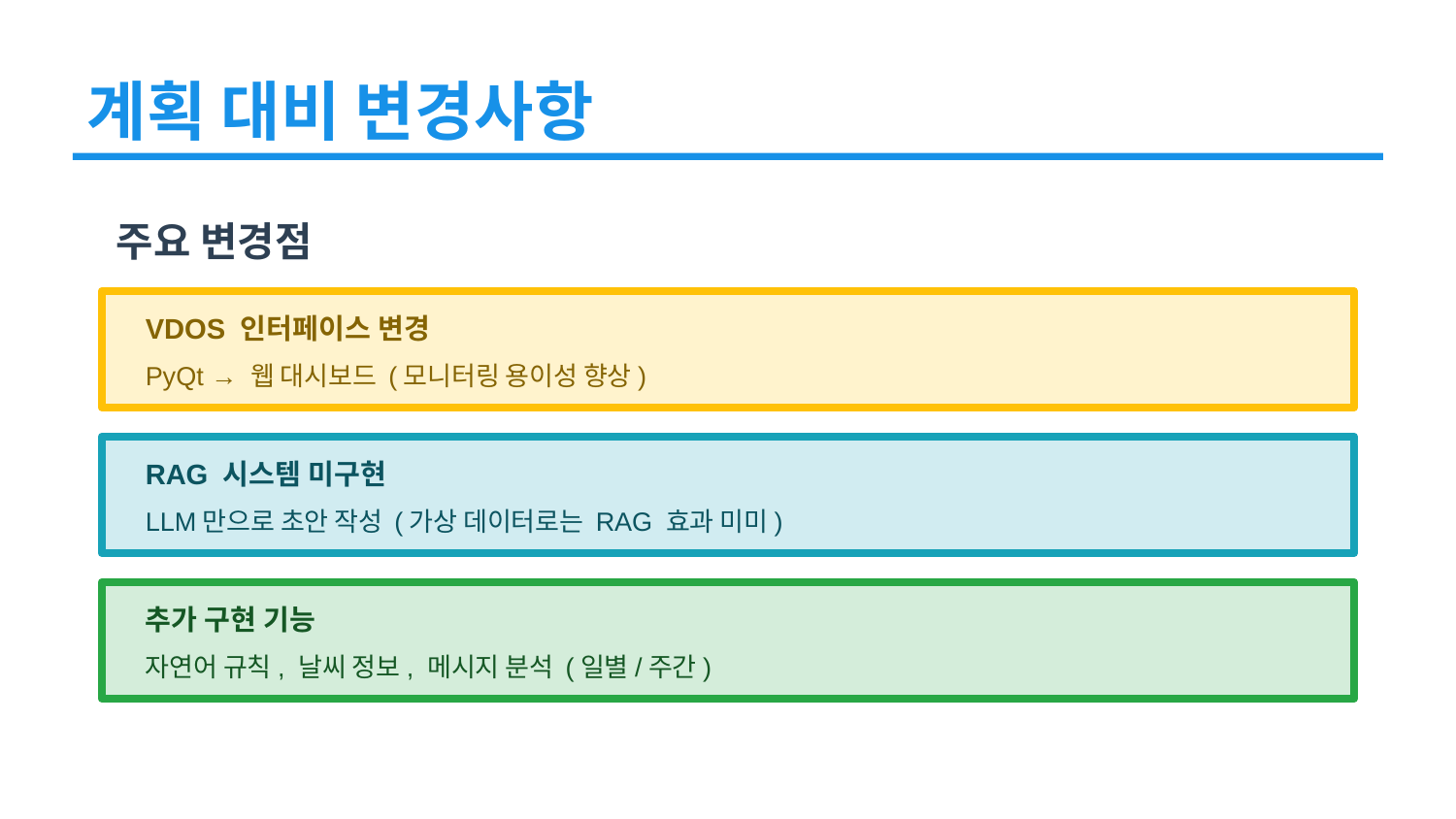

계획 대비 변경사항

주요 변경점

VDOS 인터페이스 변경
PyQt → 웹 대시보드 (모니터링 용이성 향상)

RAG 시스템 미구현
LLM만으로 초안 작성 (가상 데이터로는 RAG 효과 미미)

추가 구현 기능
자연어 규칙, 날씨 정보, 메시지 분석 (일별/주간)